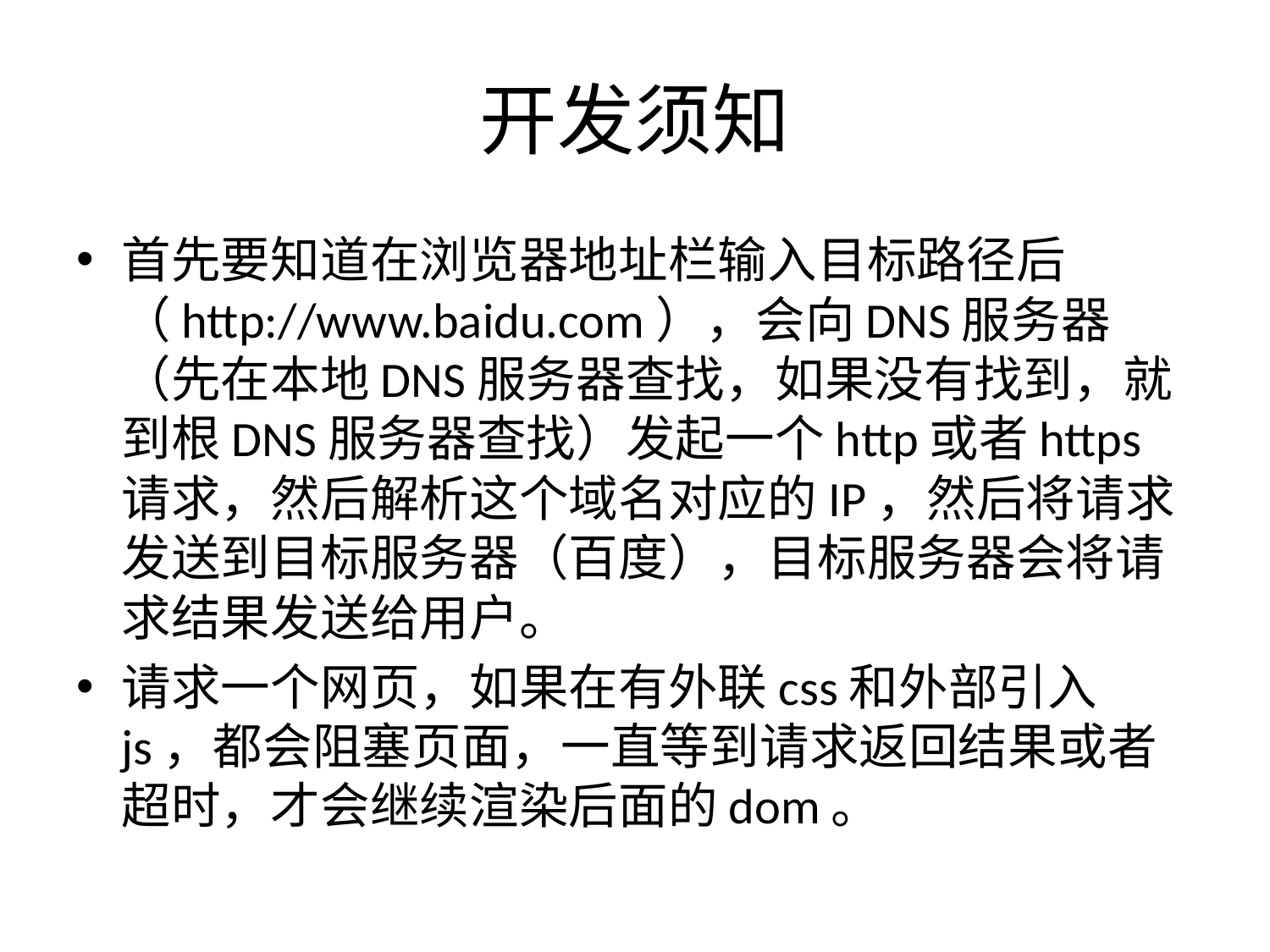

# 开发须知
首先要知道在浏览器地址栏输入目标路径后（http://www.baidu.com），会向DNS服务器（先在本地DNS服务器查找，如果没有找到，就到根DNS服务器查找）发起一个http或者https请求，然后解析这个域名对应的IP，然后将请求发送到目标服务器（百度），目标服务器会将请求结果发送给用户。
请求一个网页，如果在有外联css和外部引入js，都会阻塞页面，一直等到请求返回结果或者超时，才会继续渲染后面的dom。